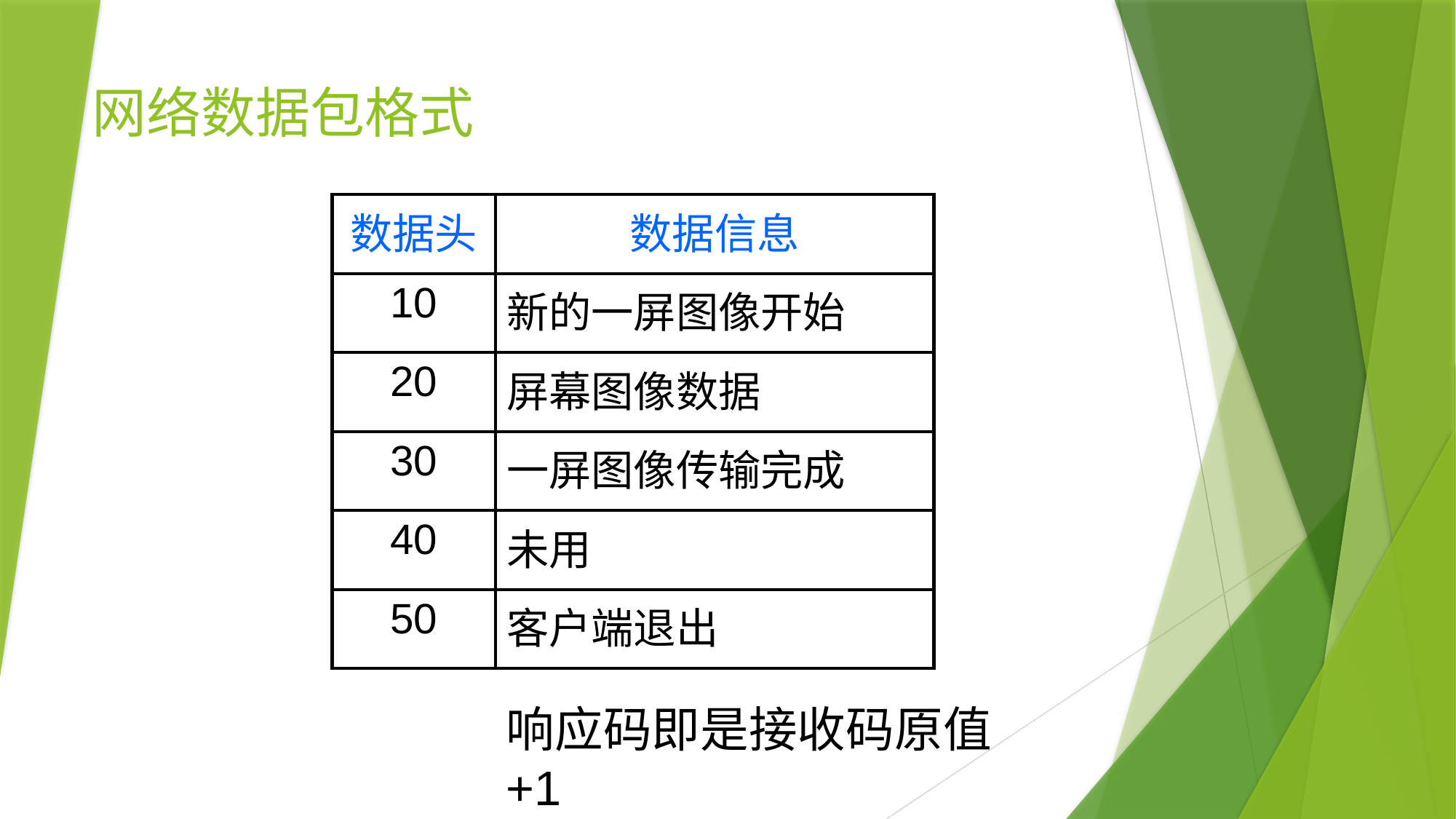

网络数据包格式
| 数据头 | 数据信息 |
| --- | --- |
| 10 | 新的一屏图像开始 |
| 20 | 屏幕图像数据 |
| 30 | 一屏图像传输完成 |
| 40 | 未用 |
| 50 | 客户端退出 |
响应码即是接收码原值+1